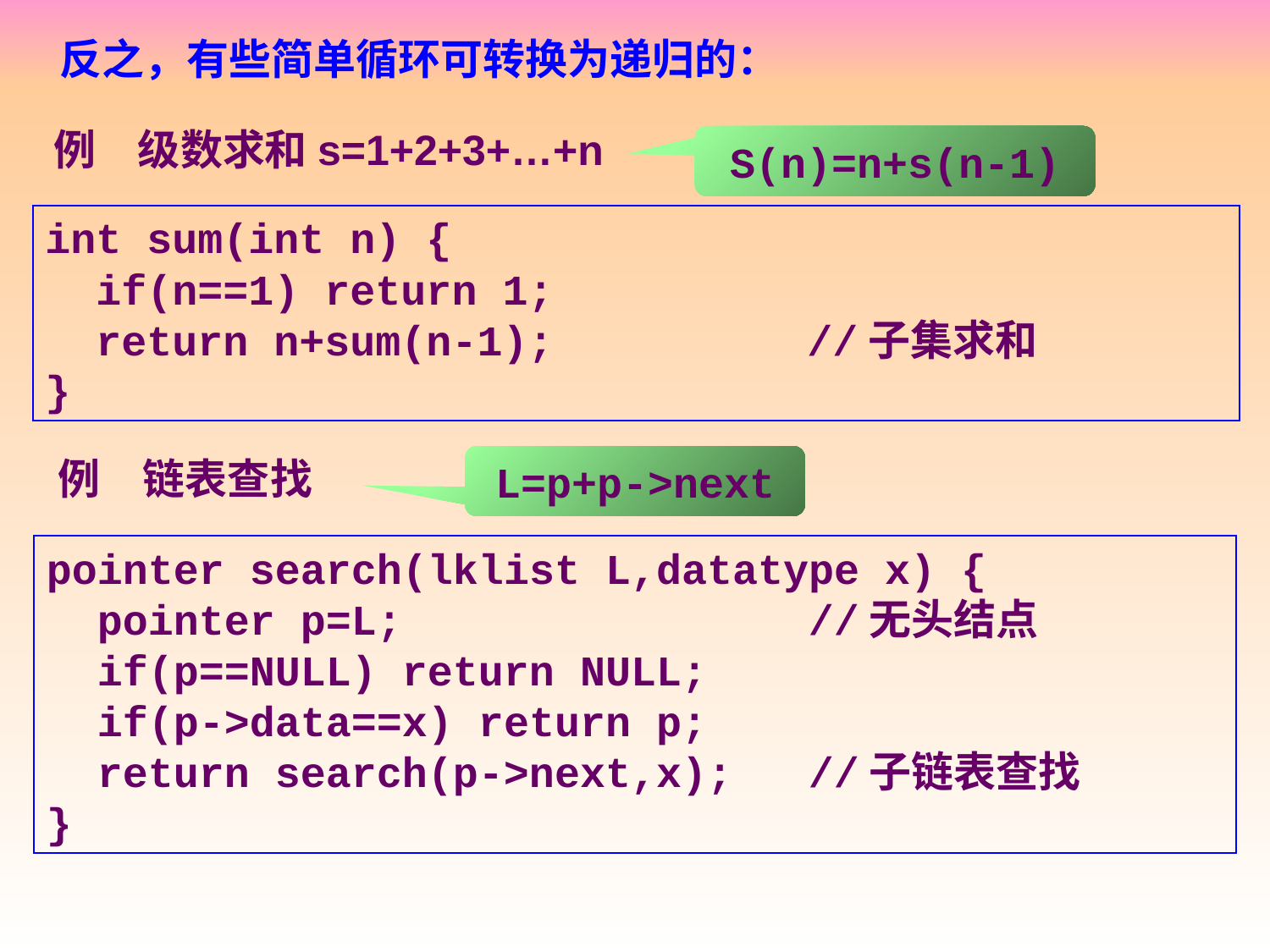

反之，有些简单循环可转换为递归的：
例　级数求和s=1+2+3+…+n
S(n)=n+s(n-1)
int sum(int n) {
  if(n==1) return 1;
  return n+sum(n-1);		//子集求和
}
例　链表查找
L=p+p->next
pointer search(lklist L,datatype x) {
  pointer p=L;				//无头结点
  if(p==NULL) return NULL;
  if(p->data==x) return p;
  return search(p->next,x);	//子链表查找
}